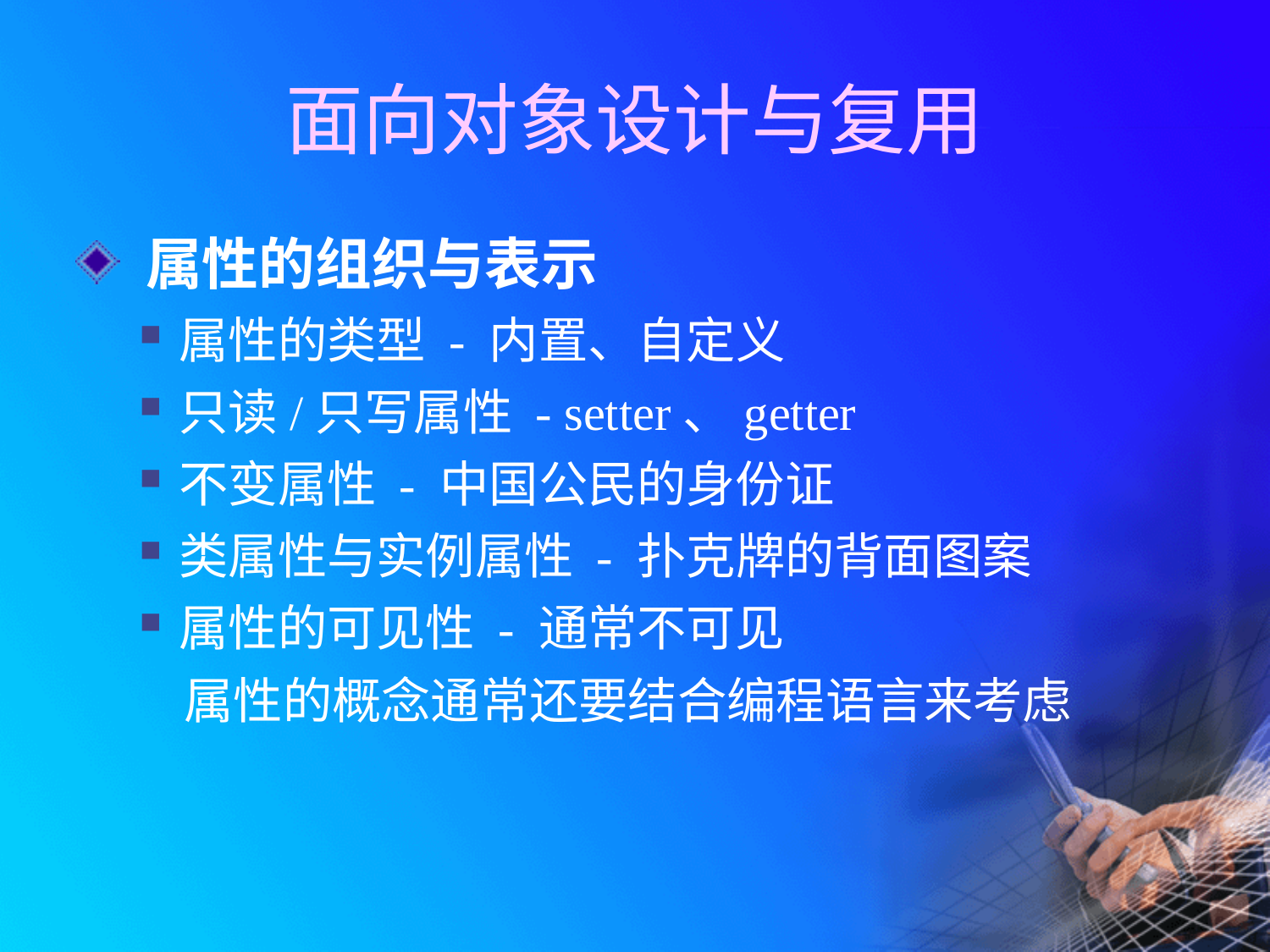

# 面向对象设计与复用
 属性的组织与表示
属性的类型 - 内置、自定义
只读/只写属性 - setter、getter
不变属性 - 中国公民的身份证
类属性与实例属性 - 扑克牌的背面图案
属性的可见性 - 通常不可见
   属性的概念通常还要结合编程语言来考虑